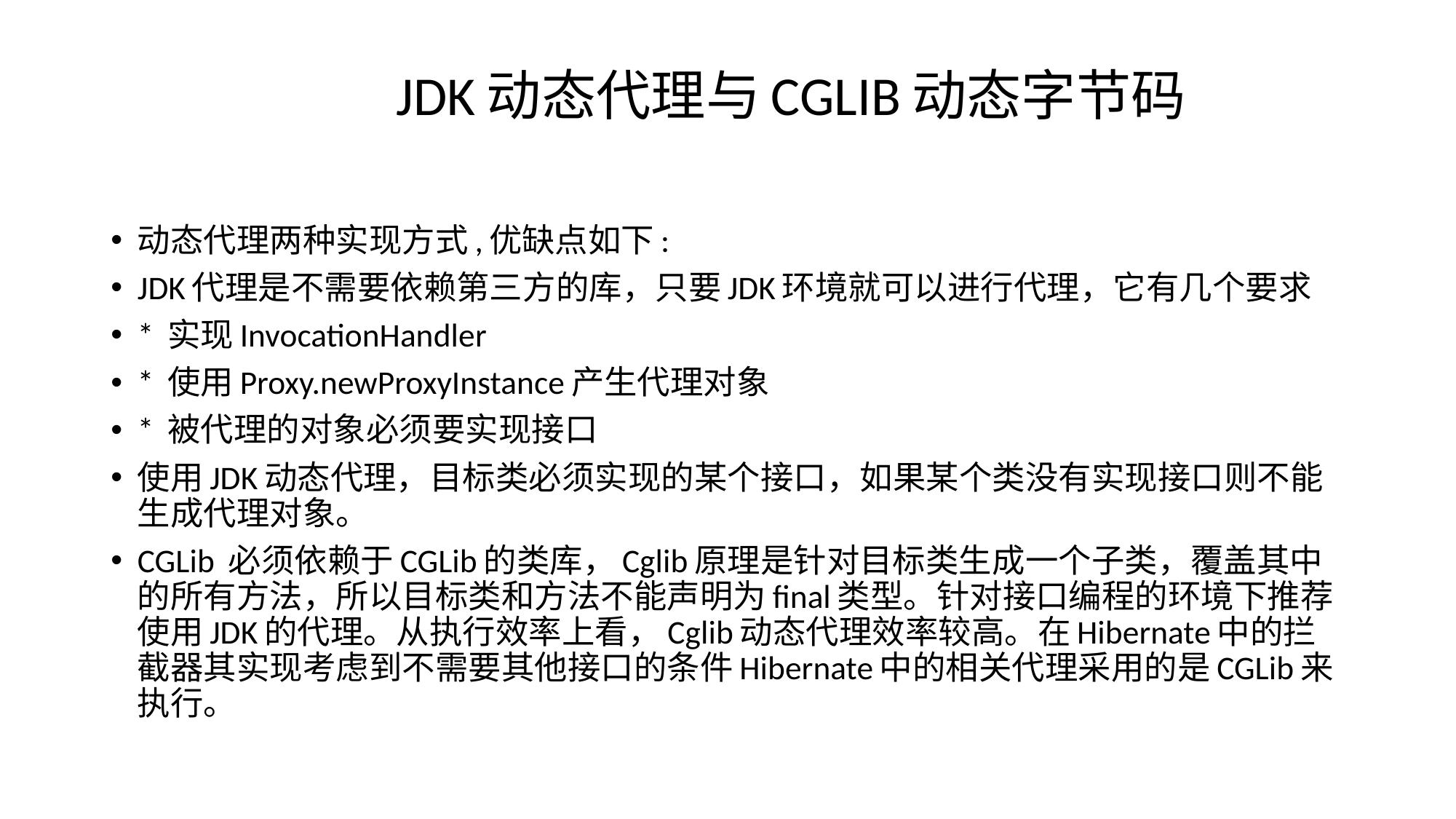

# JDK动态代理与CGLIB动态字节码
动态代理两种实现方式,优缺点如下:
JDK代理是不需要依赖第三方的库，只要JDK环境就可以进行代理，它有几个要求
* 实现InvocationHandler
* 使用Proxy.newProxyInstance产生代理对象
* 被代理的对象必须要实现接口
使用JDK动态代理，目标类必须实现的某个接口，如果某个类没有实现接口则不能生成代理对象。
CGLib 必须依赖于CGLib的类库，Cglib原理是针对目标类生成一个子类，覆盖其中的所有方法，所以目标类和方法不能声明为final类型。针对接口编程的环境下推荐使用JDK的代理。从执行效率上看，Cglib动态代理效率较高。在Hibernate中的拦截器其实现考虑到不需要其他接口的条件Hibernate中的相关代理采用的是CGLib来执行。